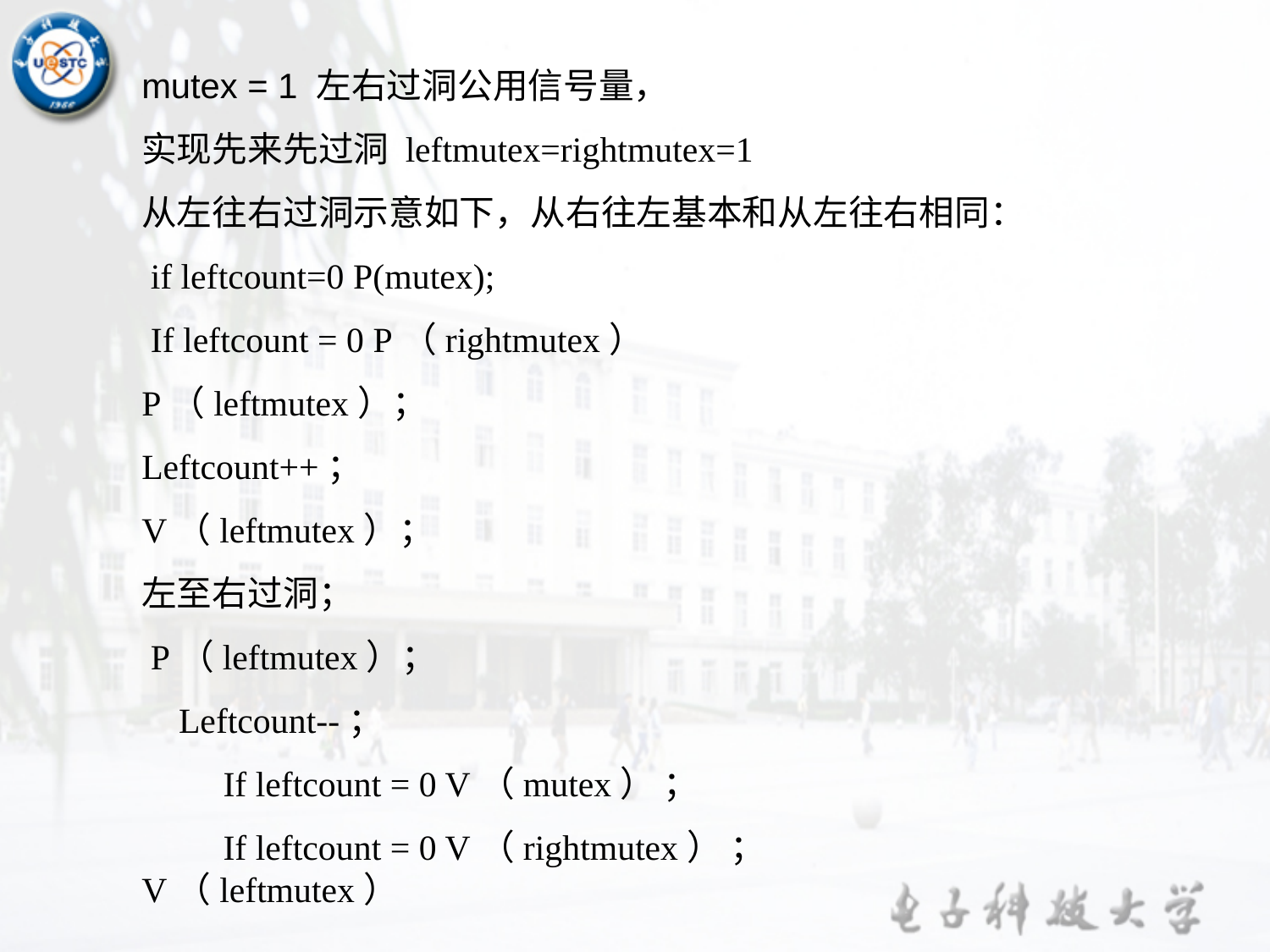

mutex = 1 左右过洞公用信号量，
实现先来先过洞 leftmutex=rightmutex=1
从左往右过洞示意如下，从右往左基本和从左往右相同：
 if leftcount=0 P(mutex);
 If leftcount = 0 P（rightmutex）
P（leftmutex）；
Leftcount++；
V（leftmutex）；
左至右过洞；
 P（leftmutex）；
Leftcount--；
     If leftcount = 0 V（mutex） ；
     If leftcount = 0 V（rightmutex） ；
V（leftmutex）